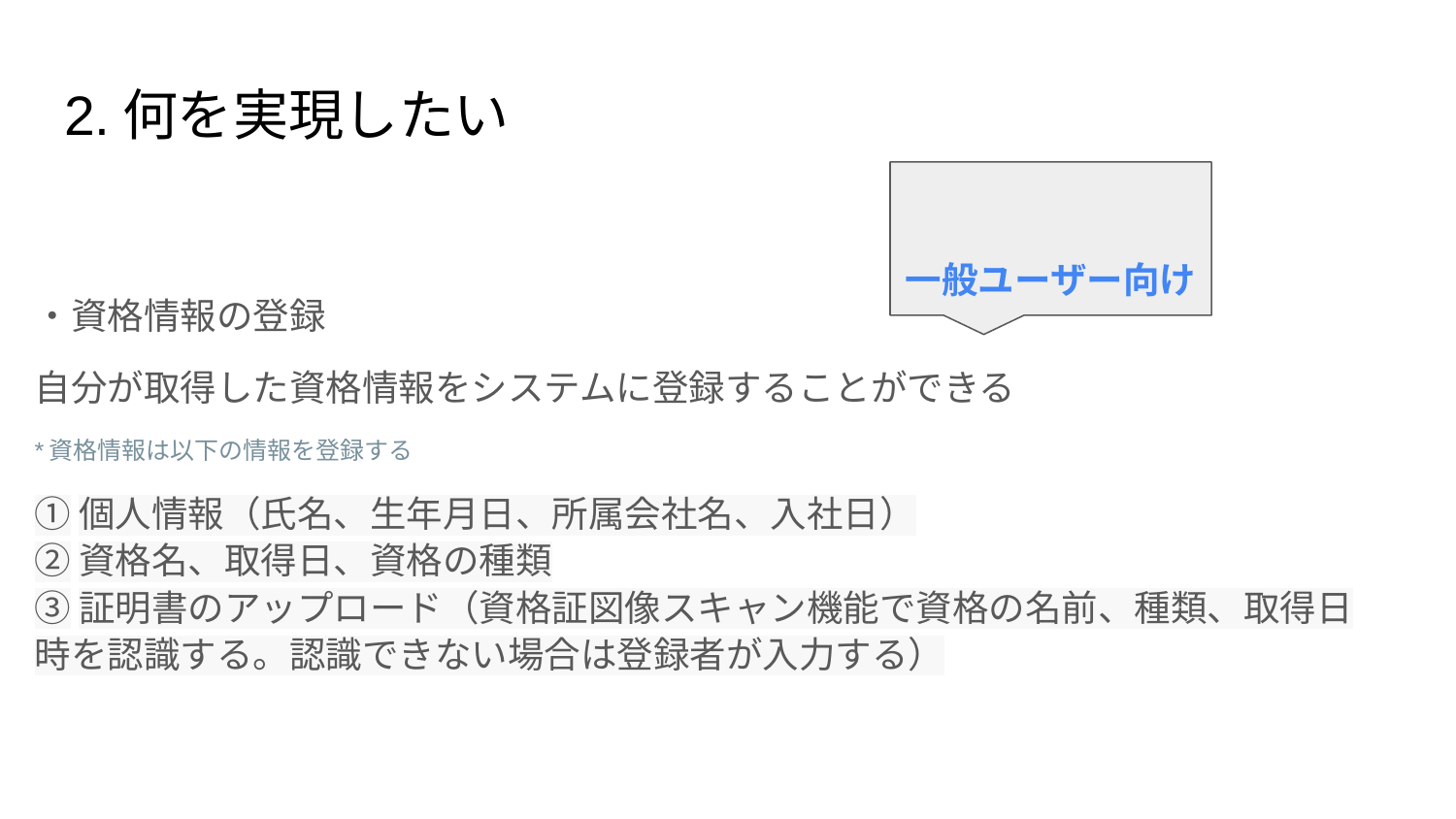

# 2.何を実現したい
一般ユーザー向け

・資格情報の登録
自分が取得した資格情報をシステムに登録することができる
*資格情報は以下の情報を登録する
①個人情報（氏名、生年月日、所属会社名、入社日）
②資格名、取得日、資格の種類
③証明書のアップロード（資格証図像スキャン機能で資格の名前、種類、取得日時を認識する。認識できない場合は登録者が入力する）